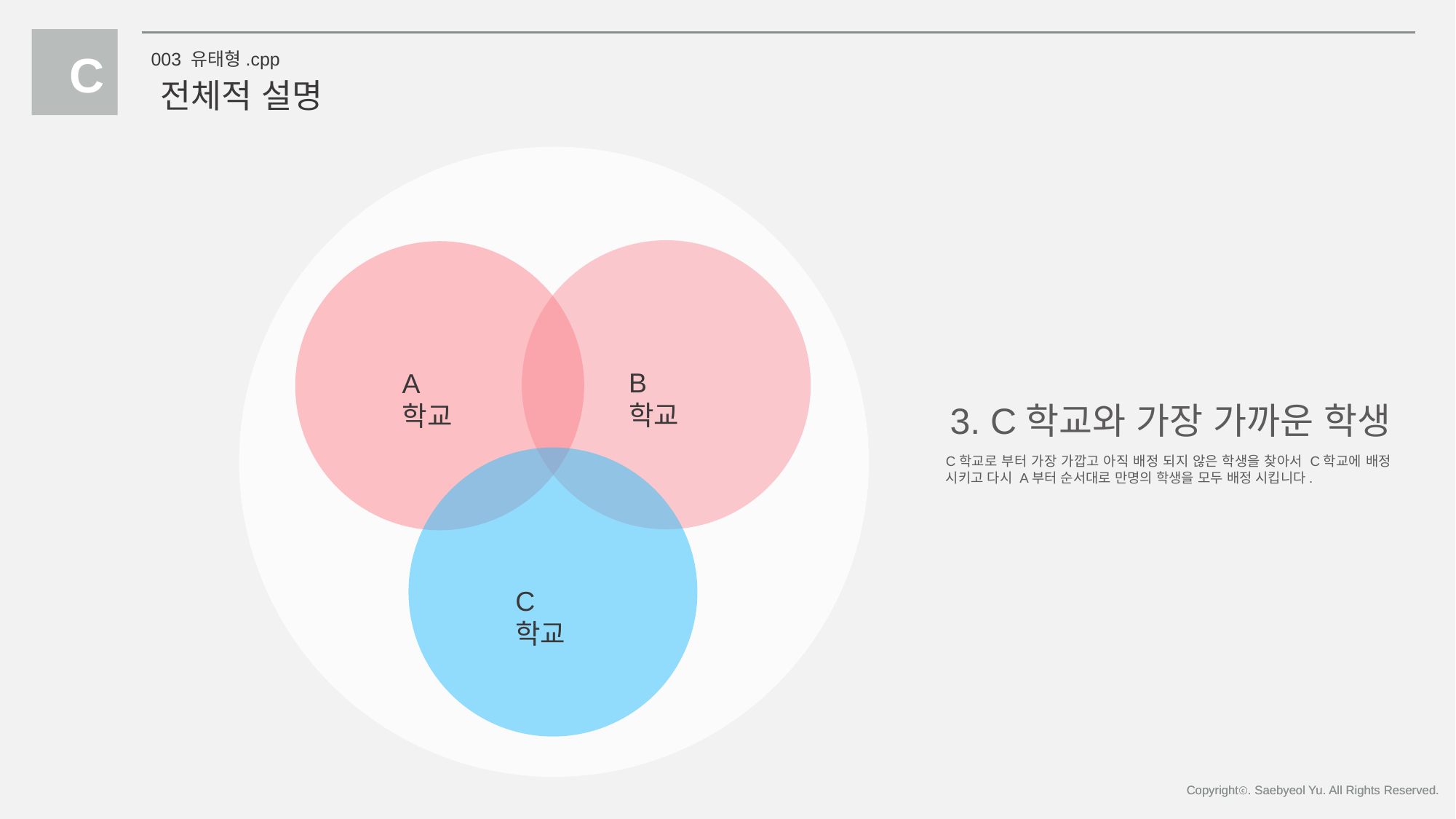

C
003 유태형.cpp
전체적 설명

B학교
A학교
3. C학교와 가장 가까운 학생
C학교로 부터 가장 가깝고 아직 배정 되지 않은 학생을 찾아서 C학교에 배정 시키고 다시 A부터 순서대로 만명의 학생을 모두 배정 시킵니다.
C학교
Copyrightⓒ. Saebyeol Yu. All Rights Reserved.